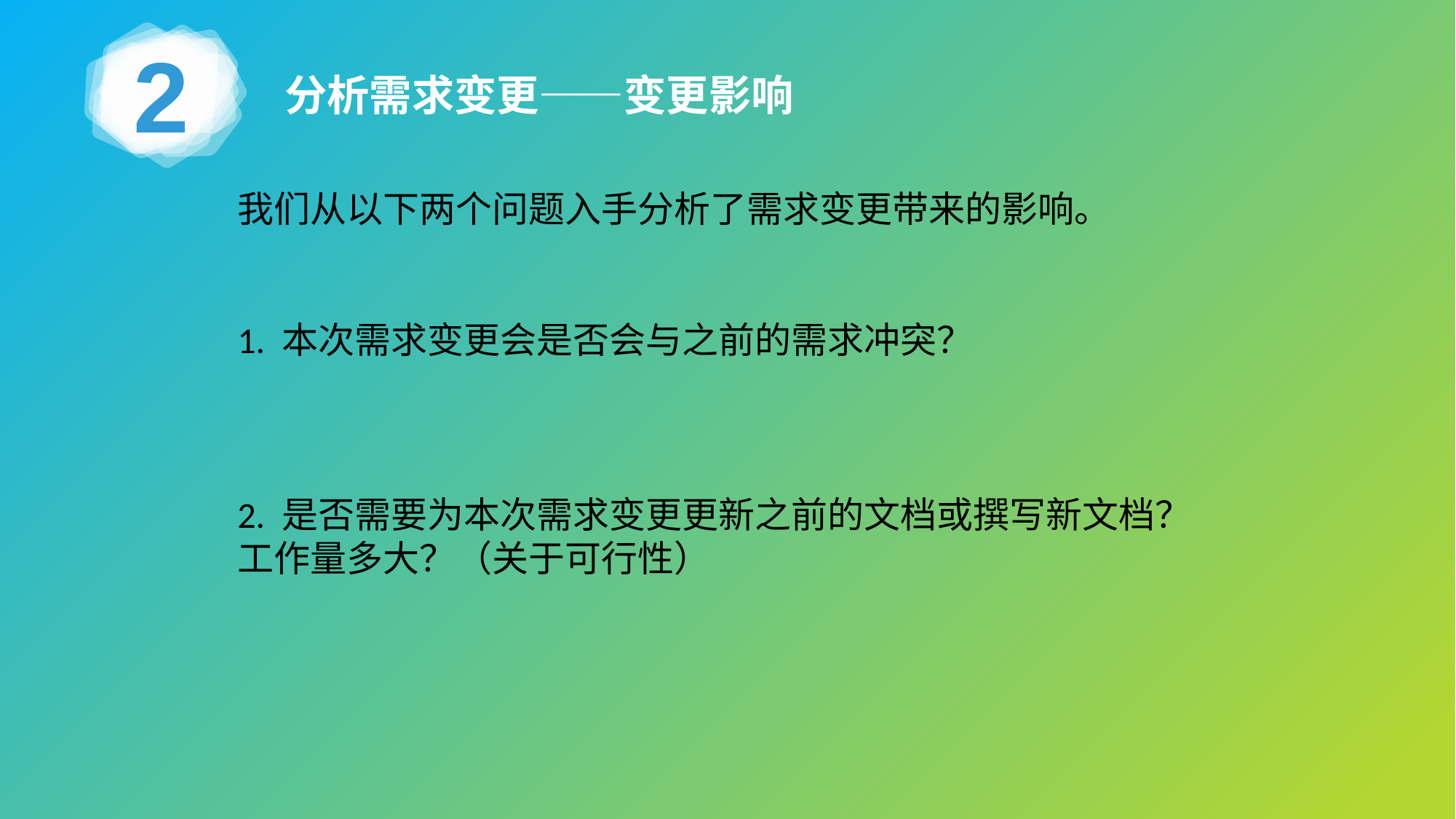

2

分析需求变更——变更影响
我们从以下两个问题入手分析了需求变更带来的影响。

1. 本次需求变更会是否会与之前的需求冲突？

2. 是否需要为本次需求变更更新之前的文档或撰写新文档？工作量多大？（关于可行性）